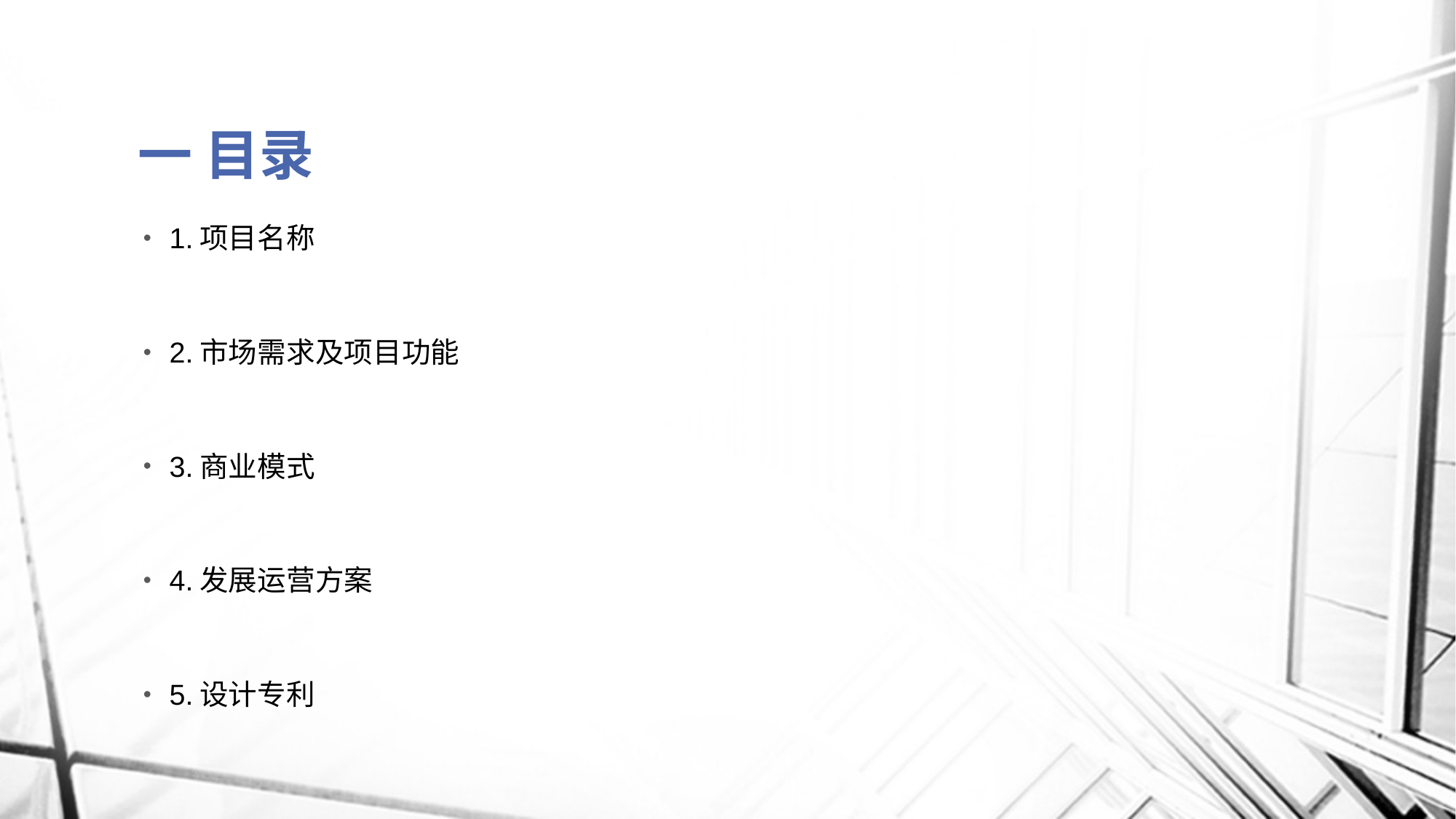

# 一 目录
1.项目名称

2.市场需求及项目功能

3.商业模式

4.发展运营方案

5.设计专利